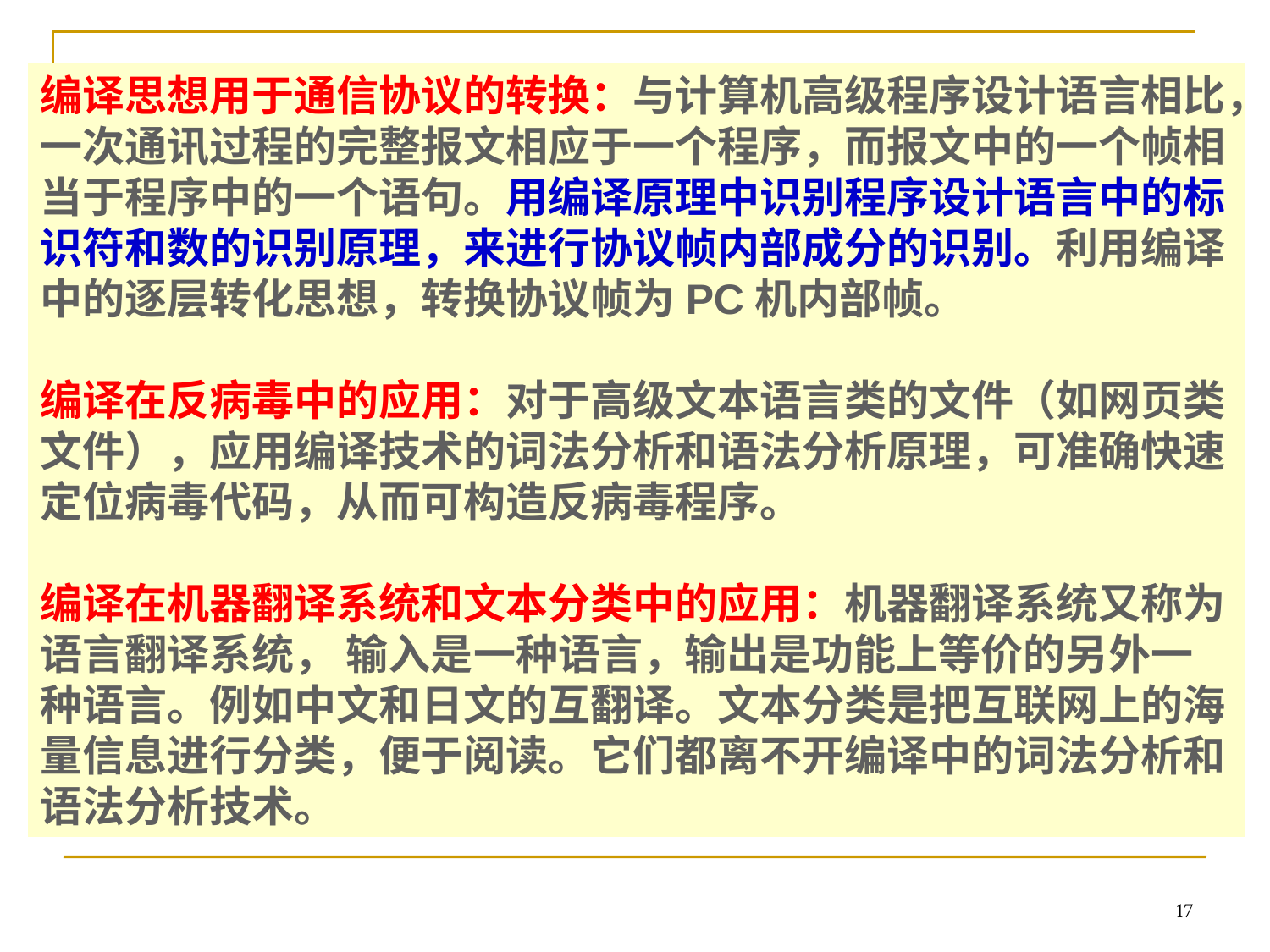

编译思想用于通信协议的转换：与计算机高级程序设计语言相比，一次通讯过程的完整报文相应于一个程序，而报文中的一个帧相当于程序中的一个语句。用编译原理中识别程序设计语言中的标识符和数的识别原理，来进行协议帧内部成分的识别。利用编译中的逐层转化思想，转换协议帧为PC机内部帧。

编译在反病毒中的应用：对于高级文本语言类的文件（如网页类文件），应用编译技术的词法分析和语法分析原理，可准确快速定位病毒代码，从而可构造反病毒程序。

编译在机器翻译系统和文本分类中的应用：机器翻译系统又称为语言翻译系统， 输入是一种语言，输出是功能上等价的另外一种语言。例如中文和日文的互翻译。文本分类是把互联网上的海量信息进行分类，便于阅读。它们都离不开编译中的词法分析和语法分析技术。
17